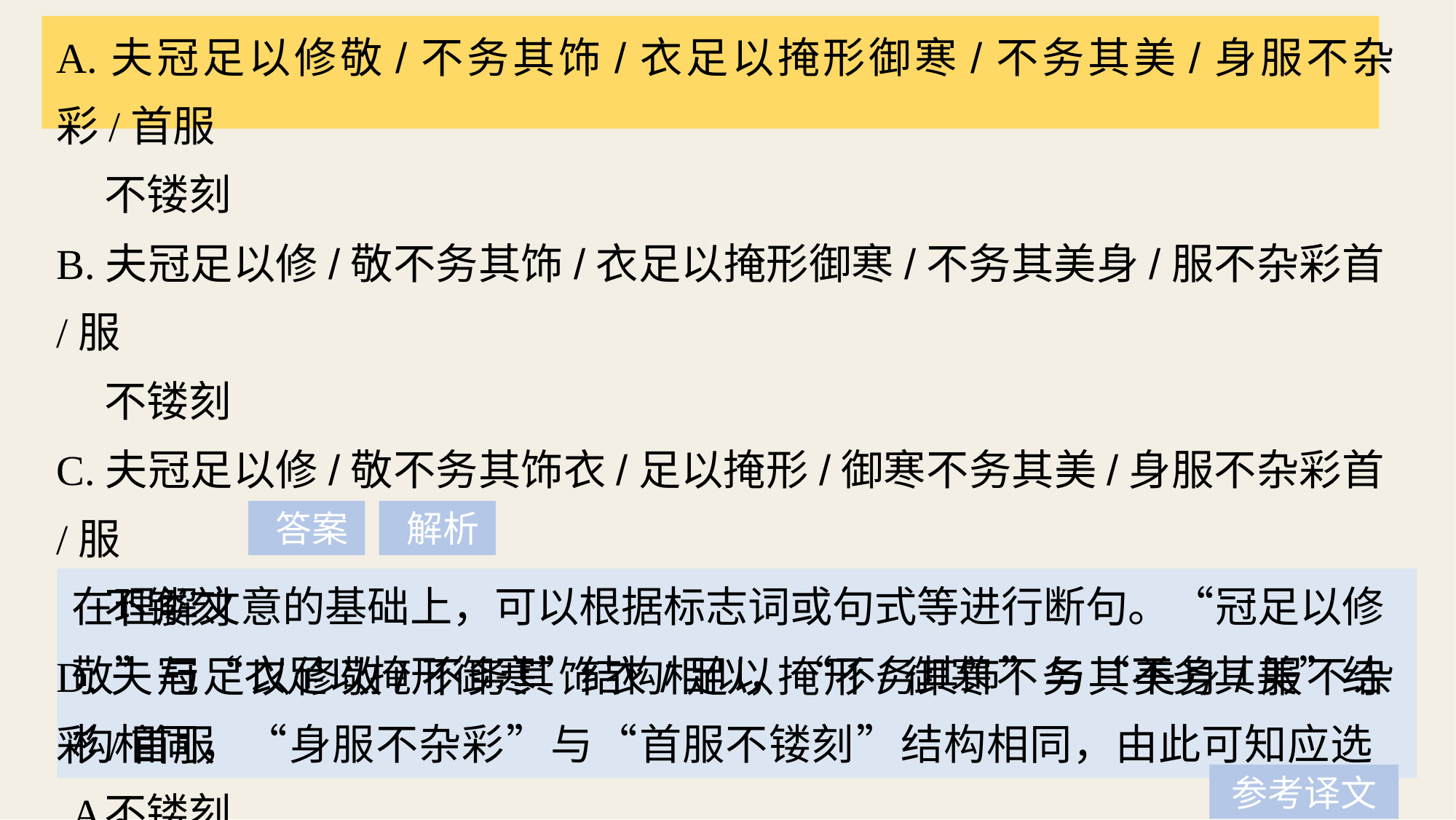

A.夫冠足以修敬/不务其饰/衣足以掩形御寒/不务其美/身服不杂彩/首服
    不镂刻
B.夫冠足以修/敬不务其饰/衣足以掩形御寒/不务其美身/服不杂彩首/服
    不镂刻
C.夫冠足以修/敬不务其饰衣/足以掩形/御寒不务其美/身服不杂彩首/服
    不镂刻
D.夫冠足以修敬/不务其饰衣/足以掩形/御寒不务其美身/服不杂彩/首服
    不镂刻

 答案
 解析
在理解文意的基础上，可以根据标志词或句式等进行断句。“冠足以修敬”与“衣足以掩形御寒”结构相似，“不务其饰”与“不务其美”结构相同，“身服不杂彩”与“首服不镂刻”结构相同，由此可知应选A。

参考译文